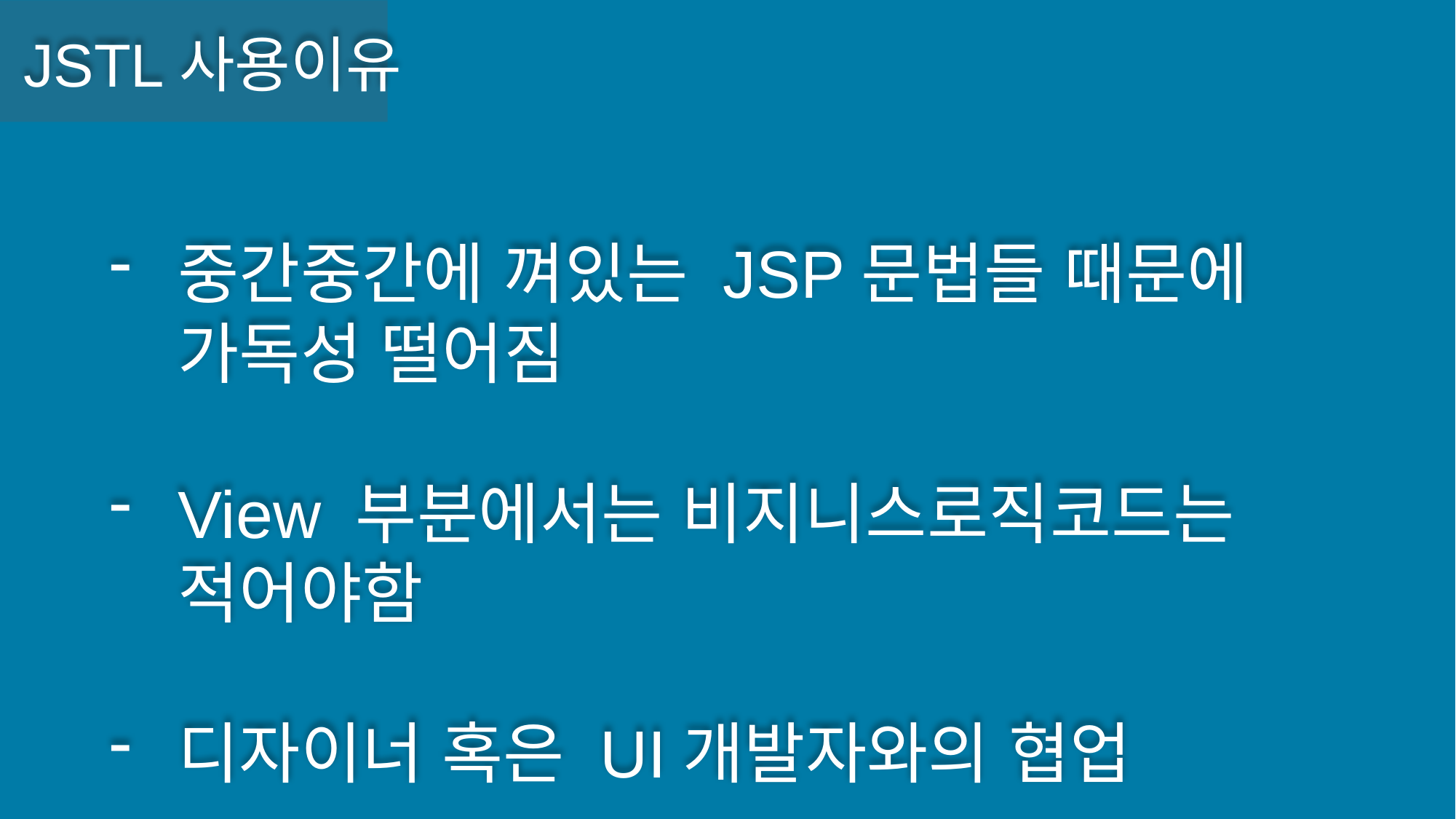

JSTL사용이유
중간중간에 껴있는 JSP문법들 때문에 가독성 떨어짐

View 부분에서는 비지니스로직코드는 적어야함

디자이너 혹은 UI개발자와의 협업